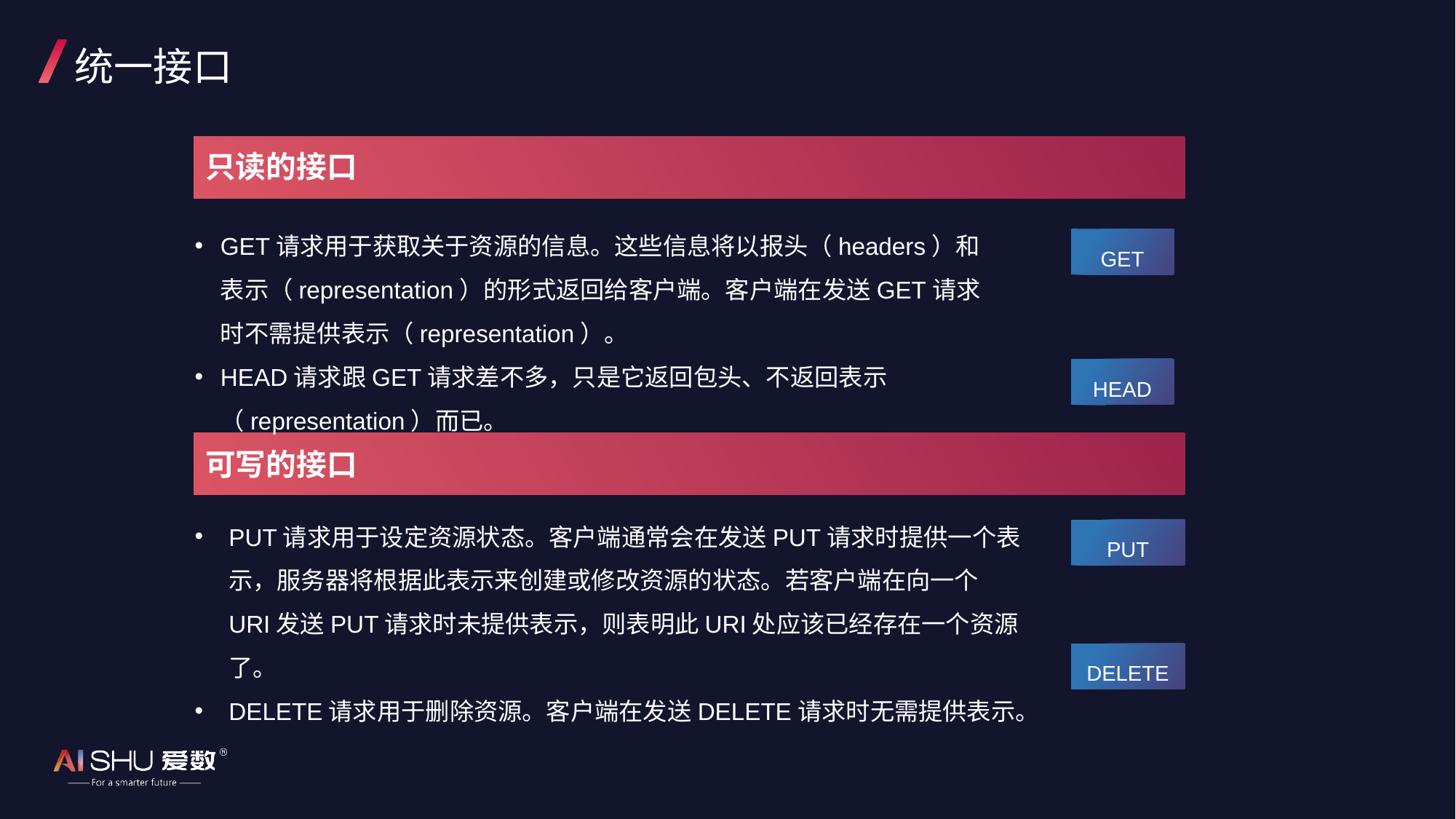

# 统一接口

只读的接口
GET请求用于获取关于资源的信息。这些信息将以报头（headers）和表示（representation）的形式返回给客户端。客户端在发送GET请求时不需提供表示（representation）。
HEAD请求跟GET请求差不多，只是它返回包头、不返回表示（representation）而已。
GET
HEAD

可写的接口
PUT请求用于设定资源状态。客户端通常会在发送PUT请求时提供一个表示，服务器将根据此表示来创建或修改资源的状态。若客户端在向一个URI发送PUT请求时未提供表示，则表明此URI处应该已经存在一个资源了。
DELETE请求用于删除资源。客户端在发送DELETE请求时无需提供表示。
PUT
DELETE